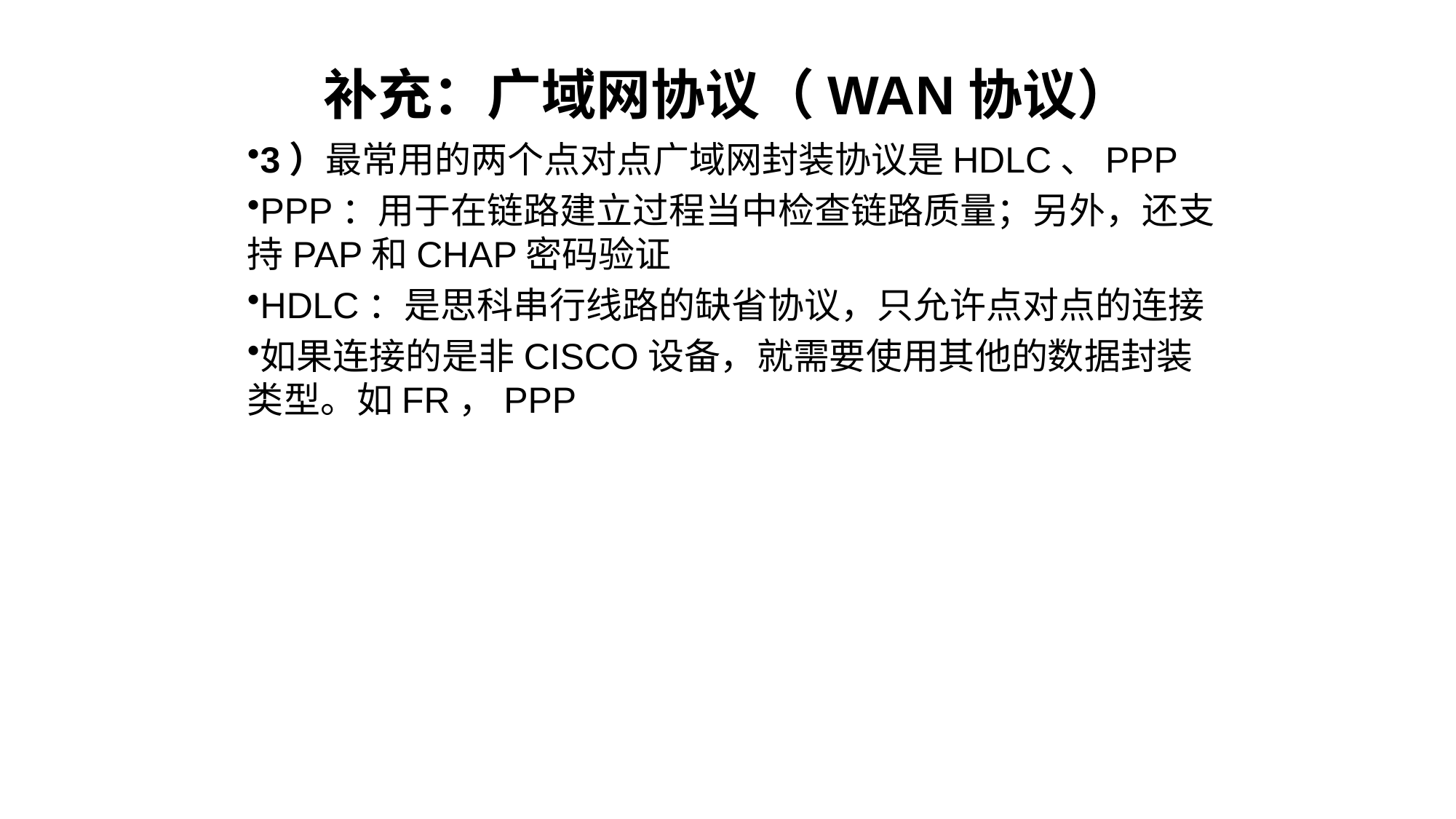

# 补充：广域网协议（WAN协议）
3）最常用的两个点对点广域网封装协议是HDLC、PPP
PPP：用于在链路建立过程当中检查链路质量；另外，还支持PAP和CHAP密码验证
HDLC：是思科串行线路的缺省协议，只允许点对点的连接
如果连接的是非CISCO设备，就需要使用其他的数据封装类型。如FR，PPP